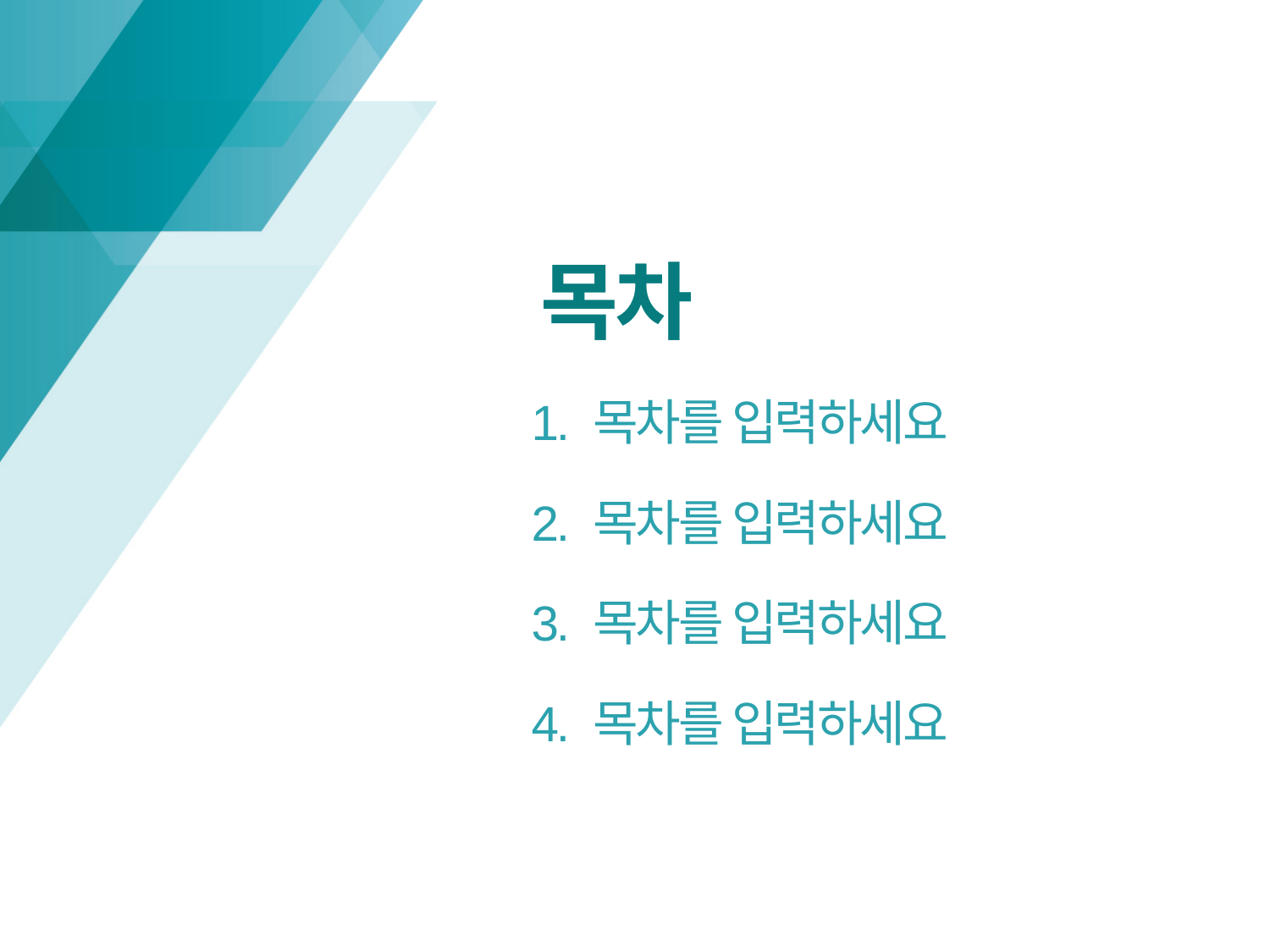

목차
1. 목차를 입력하세요
2. 목차를 입력하세요
3. 목차를 입력하세요
4. 목차를 입력하세요